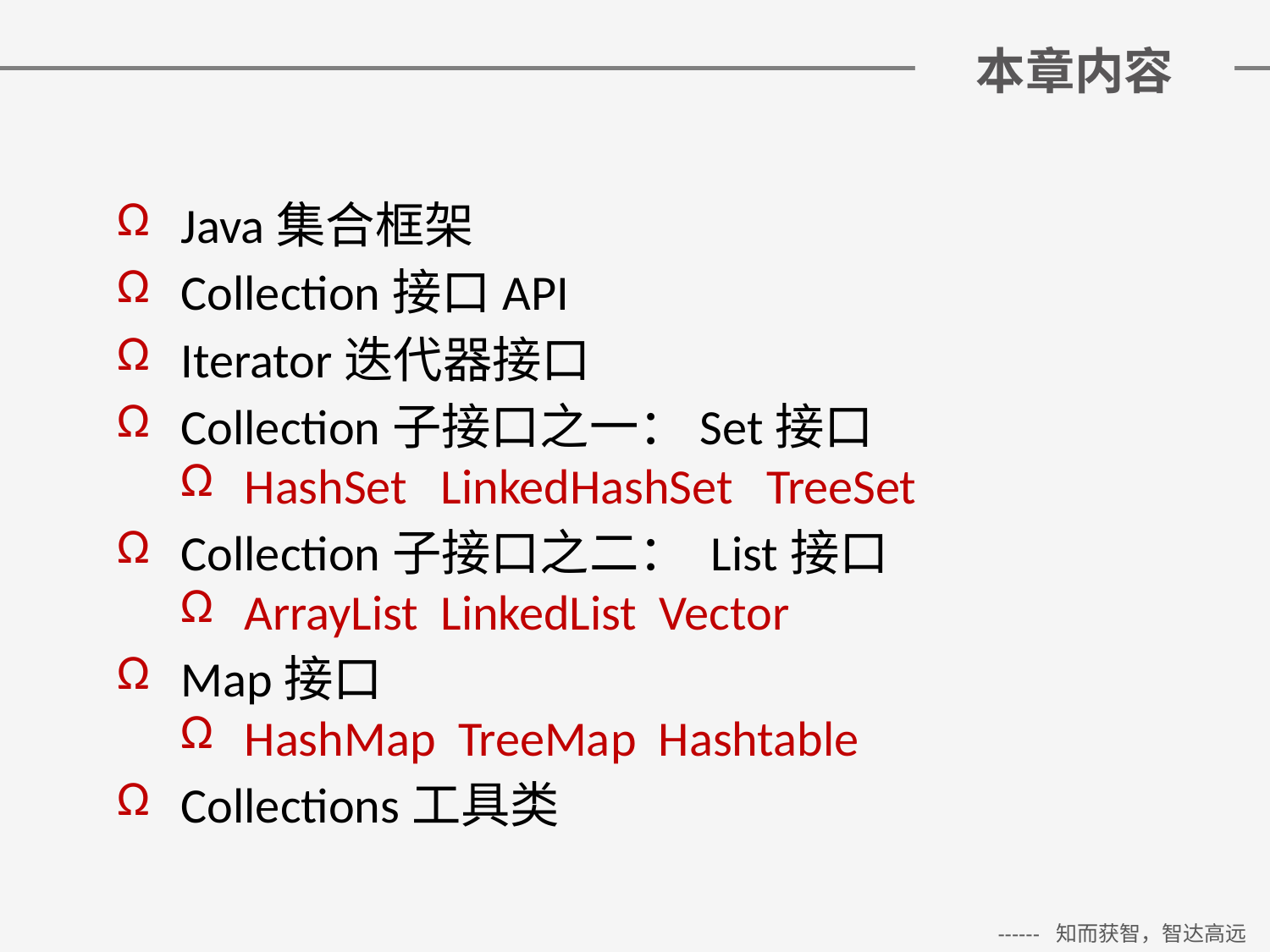

# 本章内容
Java集合框架
Collection接口API
Iterator迭代器接口
Collection子接口之一：Set接口
HashSet   LinkedHashSet   TreeSet
Collection子接口之二： List接口
ArrayList  LinkedList  Vector
Map接口
HashMap  TreeMap  Hashtable
Collections工具类